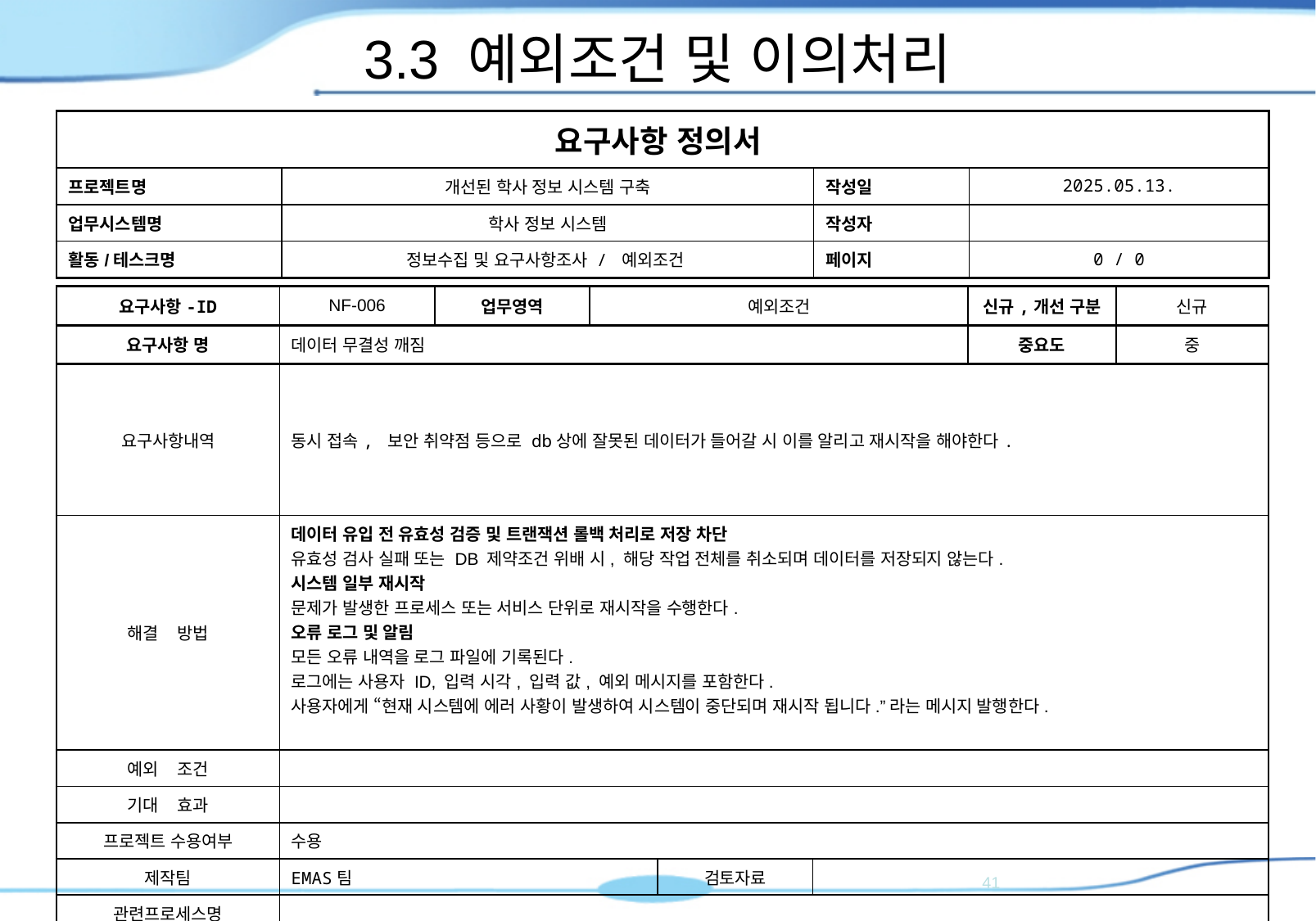

# 3.3 예외조건 및 이의처리
| 요구사항 정의서 |  |  |  |
| --- | --- | --- | --- |
| 프로젝트명 | 개선된 학사 정보 시스템 구축 | 작성일 | 2025.05.13. |
| 업무시스템명 | 학사 정보 시스템 | 작성자 |  |
| 활동/테스크명 | 정보수집 및 요구사항조사 / 예외조건 | 페이지 | 0 / 0 |
| 요구사항-ID | NF-006 | 업무영역 | 예외조건 |  |  | 신규,개선 구분 | 신규 |
| --- | --- | --- | --- | --- | --- | --- | --- |
| 요구사항 명 | 데이터 무결성 깨짐 |  |  |  |  | 중요도 | 중 |
| 요구사항내역 | 동시 접속, 보안 취약점 등으로 db상에 잘못된 데이터가 들어갈 시 이를 알리고 재시작을 해야한다. |  |  |  |  |  |  |
| 해결 방법 | 데이터 유입 전 유효성 검증 및 트랜잭션 롤백 처리로 저장 차단 유효성 검사 실패 또는 DB 제약조건 위배 시, 해당 작업 전체를 취소되며 데이터를 저장되지 않는다. 시스템 일부 재시작 문제가 발생한 프로세스 또는 서비스 단위로 재시작을 수행한다. 오류 로그 및 알림 모든 오류 내역을 로그 파일에 기록된다. 로그에는 사용자 ID, 입력 시각, 입력 값, 예외 메시지를 포함한다. 사용자에게 “현재 시스템에 에러 사황이 발생하여 시스템이 중단되며 재시작 됩니다.”라는 메시지 발행한다. |  |  |  |  |  |  |
| 예외 조건 |  |  |  |  |  |  |  |
| 기대 효과 |  |  |  |  |  |  |  |
| 프로젝트 수용여부 | 수용 |  |  |  |  |  |  |
| 제작팀 | EMAS팀 |  |  | 검토자료 |  |  |  |
| 관련프로세스명 |  |  |  |  |  |  |  |
41